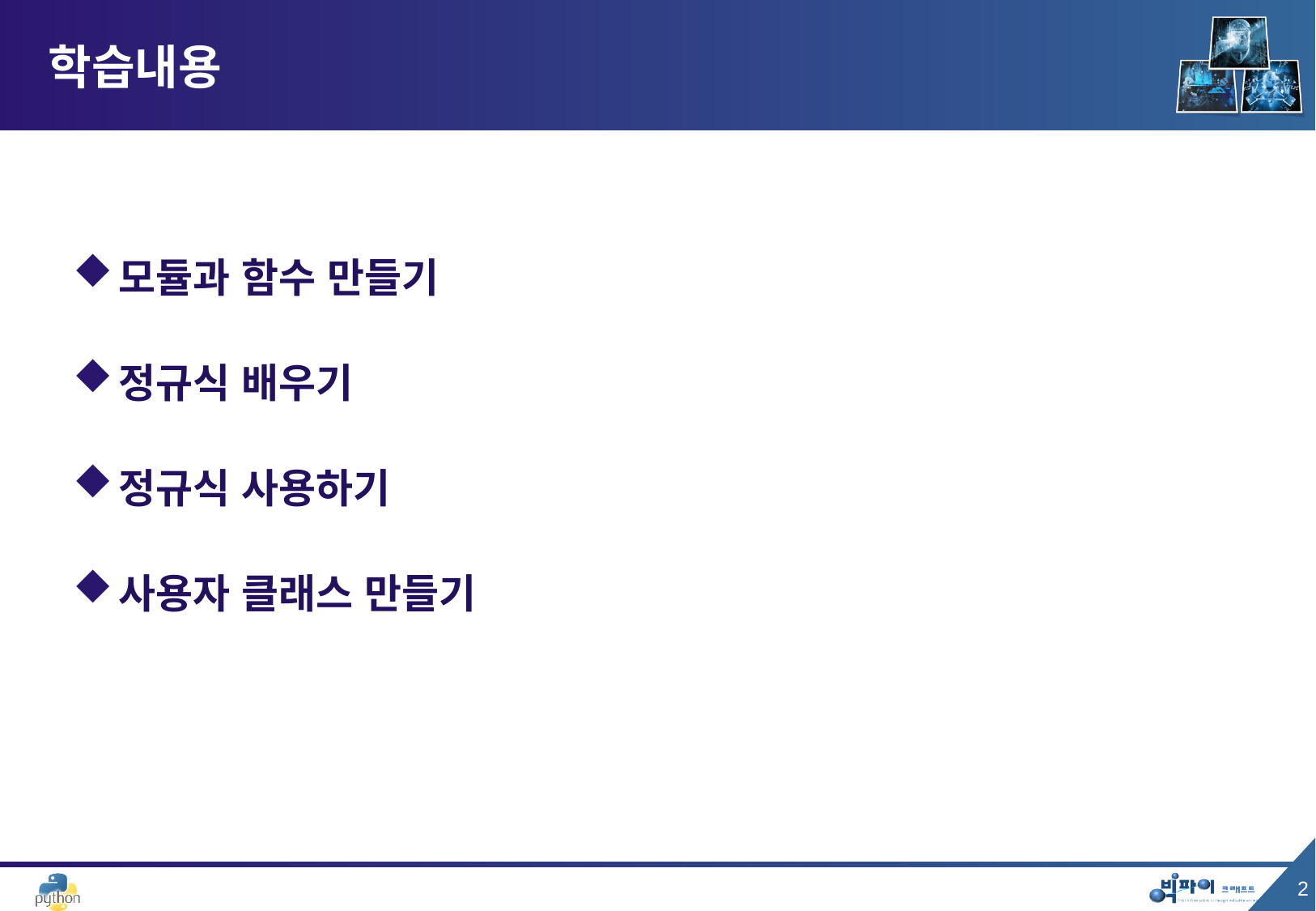

# 학습내용
모듈과 함수 만들기
정규식 배우기
정규식 사용하기
사용자 클래스 만들기